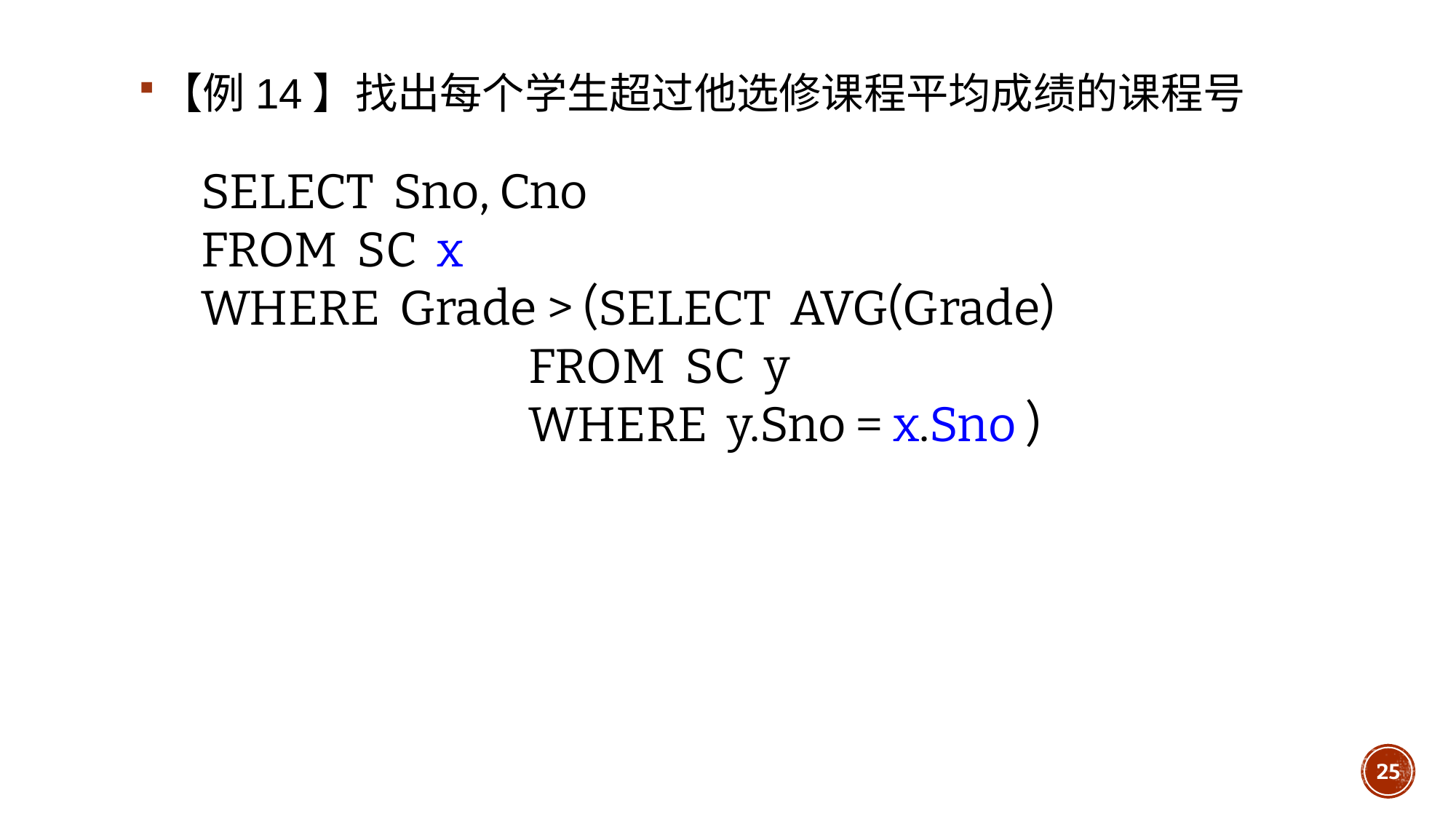

【例14】找出每个学生超过他选修课程平均成绩的课程号

SELECT  Sno, Cno
FROM  SC  x
WHERE  Grade > (SELECT  AVG(Grade)
                                  FROM  SC  y
                                  WHERE  y.Sno = x.Sno )
25